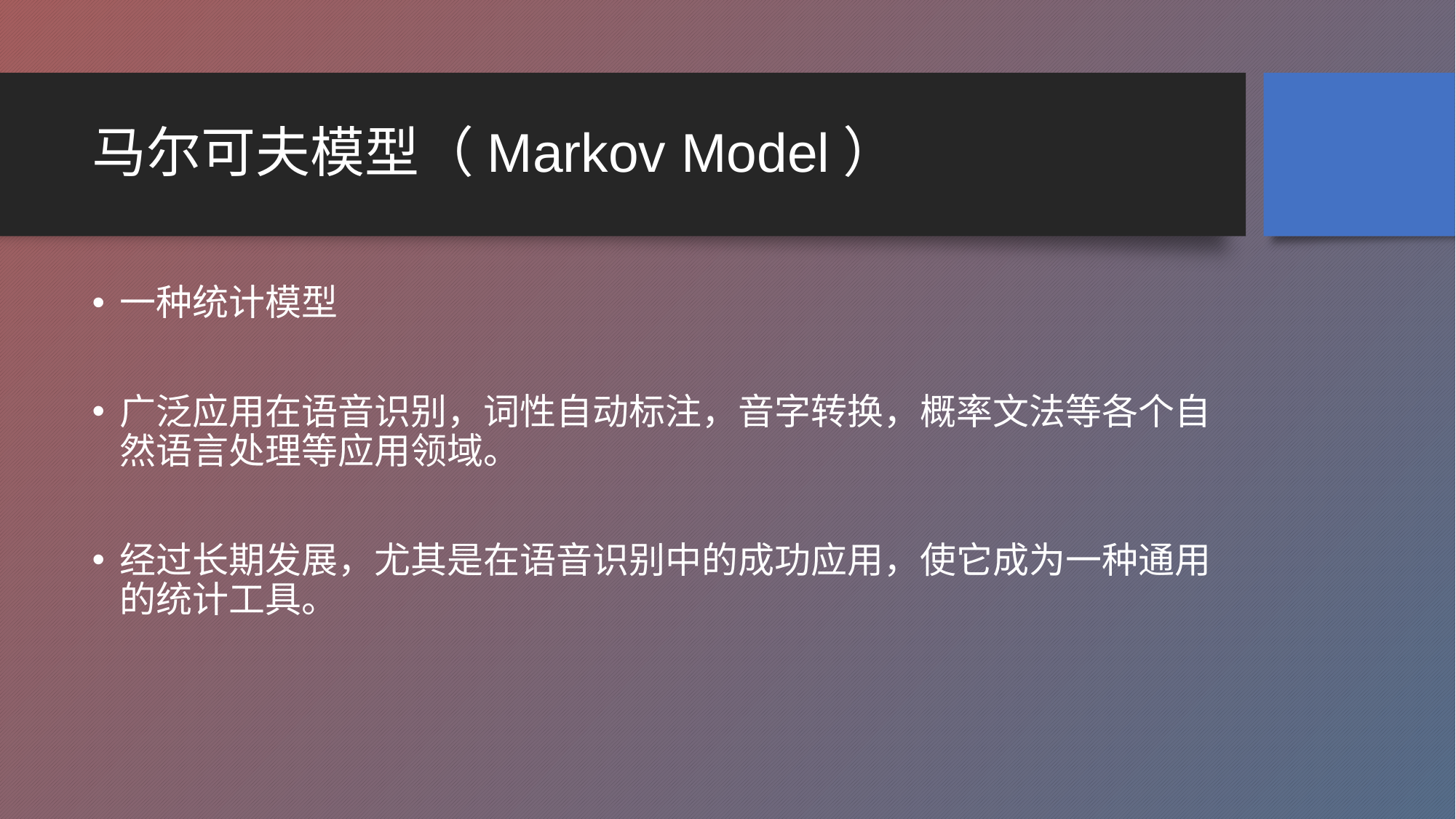

# 马尔可夫模型（Markov Model）
一种统计模型

广泛应用在语音识别，词性自动标注，音字转换，概率文法等各个自然语言处理等应用领域。

经过长期发展，尤其是在语音识别中的成功应用，使它成为一种通用的统计工具。